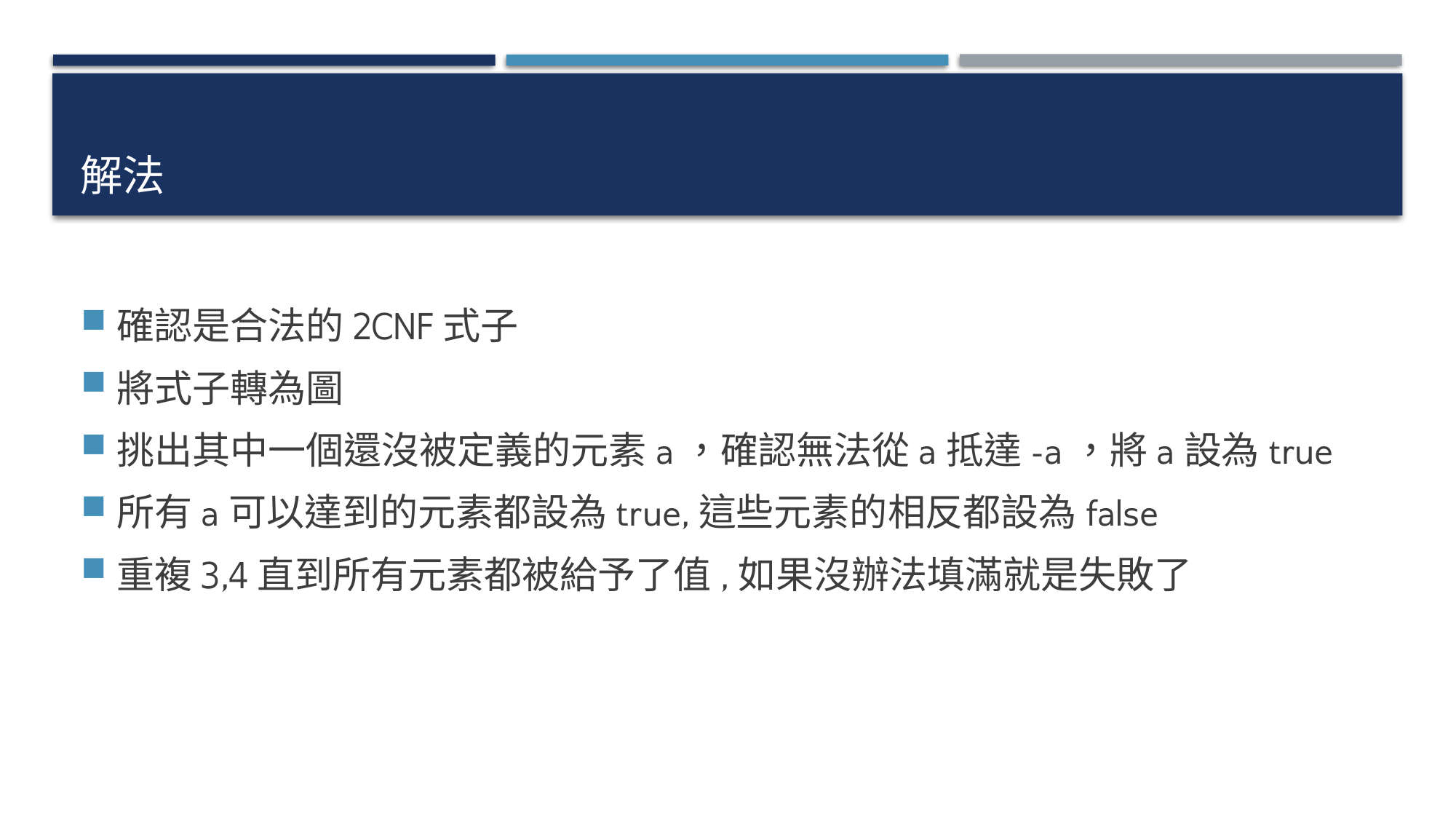

# 解法
確認是合法的2CNF式子
將式子轉為圖
挑出其中一個還沒被定義的元素a，確認無法從a抵達-a，將a設為true
所有a可以達到的元素都設為true,這些元素的相反都設為false
重複3,4直到所有元素都被給予了值,如果沒辦法填滿就是失敗了